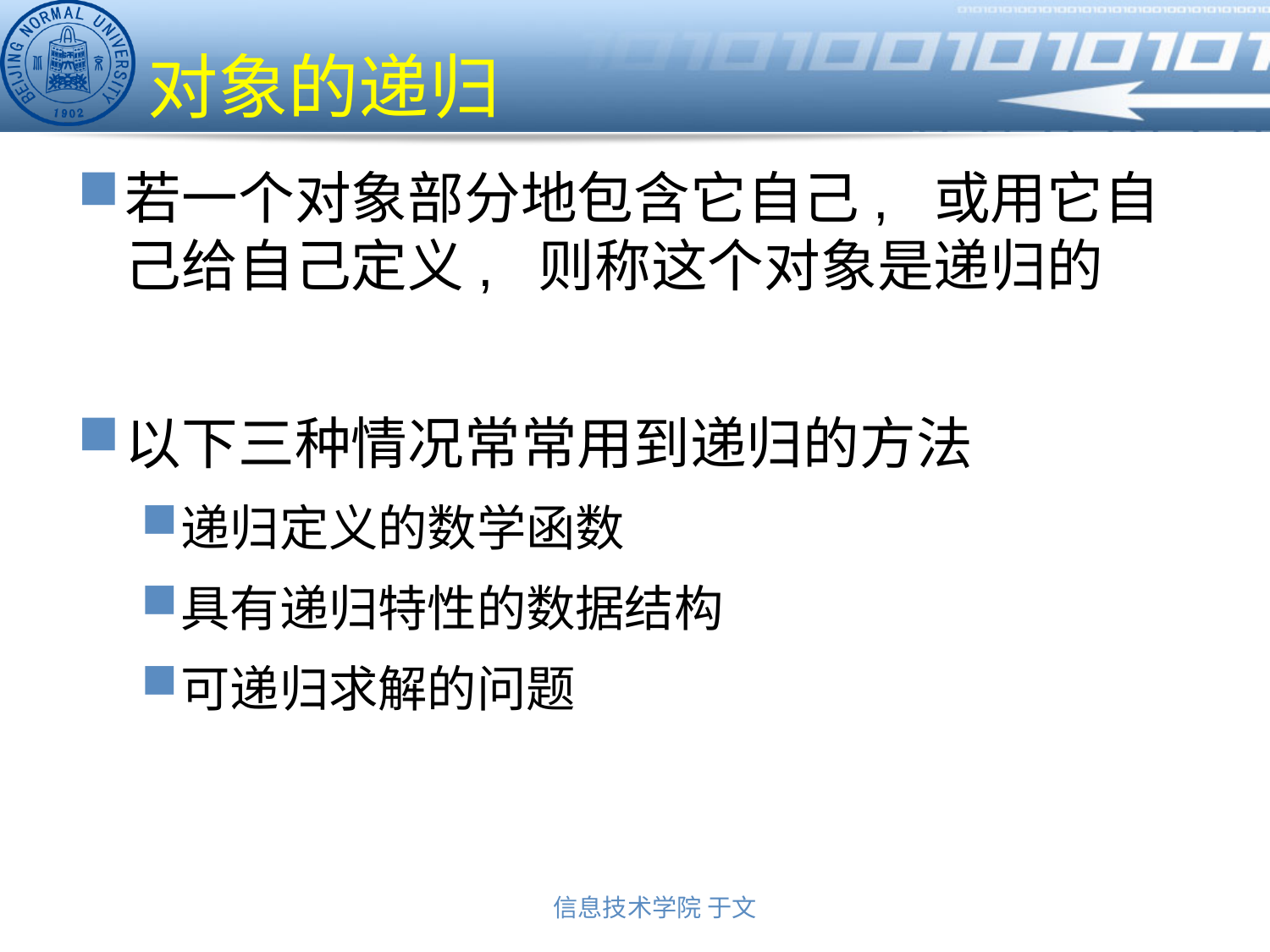

# 对象的递归
若一个对象部分地包含它自己,  或用它自己给自己定义,  则称这个对象是递归的

以下三种情况常常用到递归的方法
递归定义的数学函数
具有递归特性的数据结构
可递归求解的问题